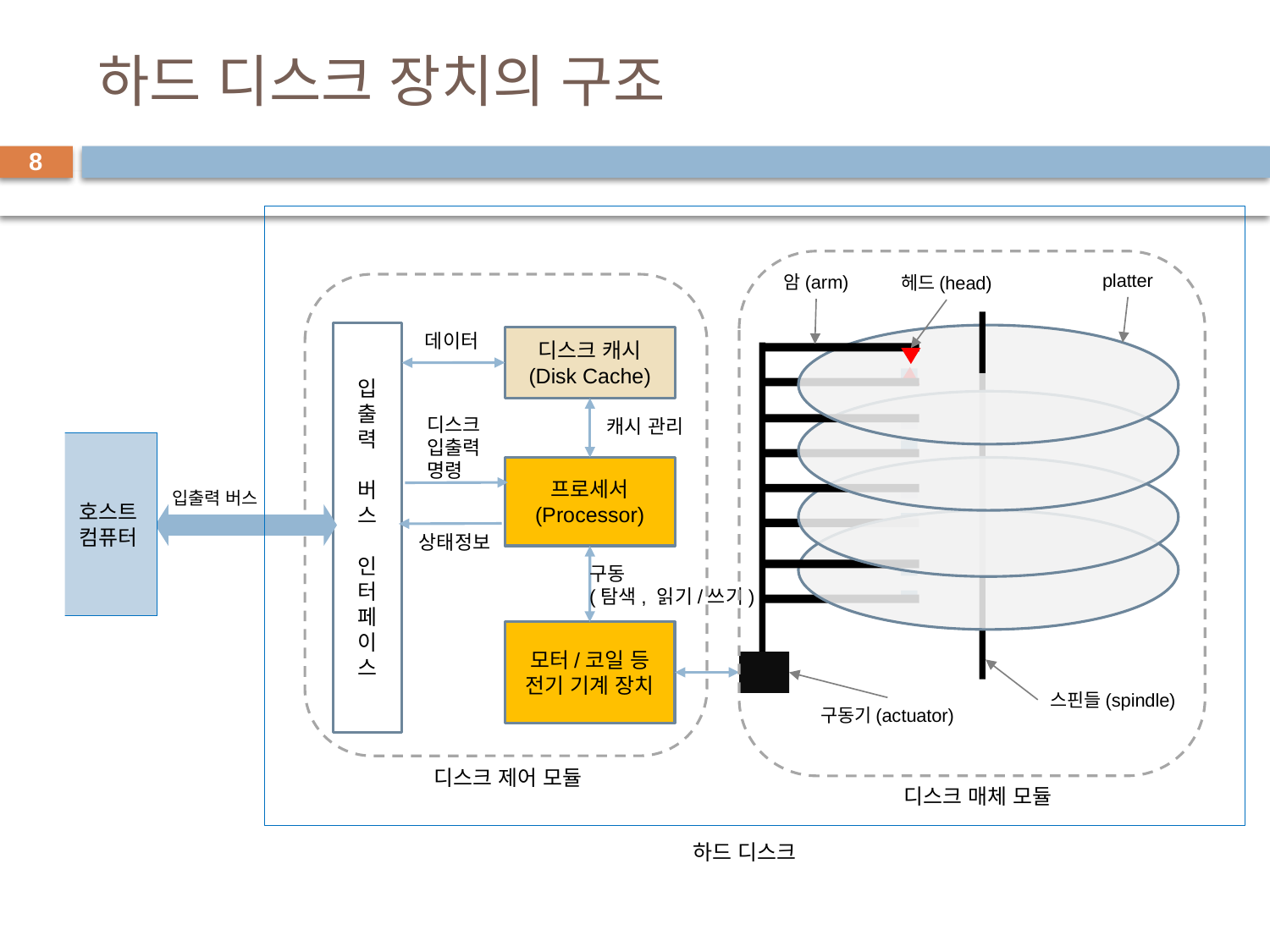

# 하드 디스크 장치의 구조
8

platter
암(arm)
헤드(head)

입
출
력

버
스

인
터
페
이
스
데이터

디스크 캐시
(Disk Cache)

디스크
입출력
명령
캐시 관리

호스트
컴퓨터

프로세서
(Processor)
입출력 버스

상태정보
구동
(탐색, 읽기/쓰기)

모터/코일 등 전기 기계 장치

스핀들(spindle)
구동기(actuator)
디스크 제어 모듈
디스크 매체 모듈
하드 디스크